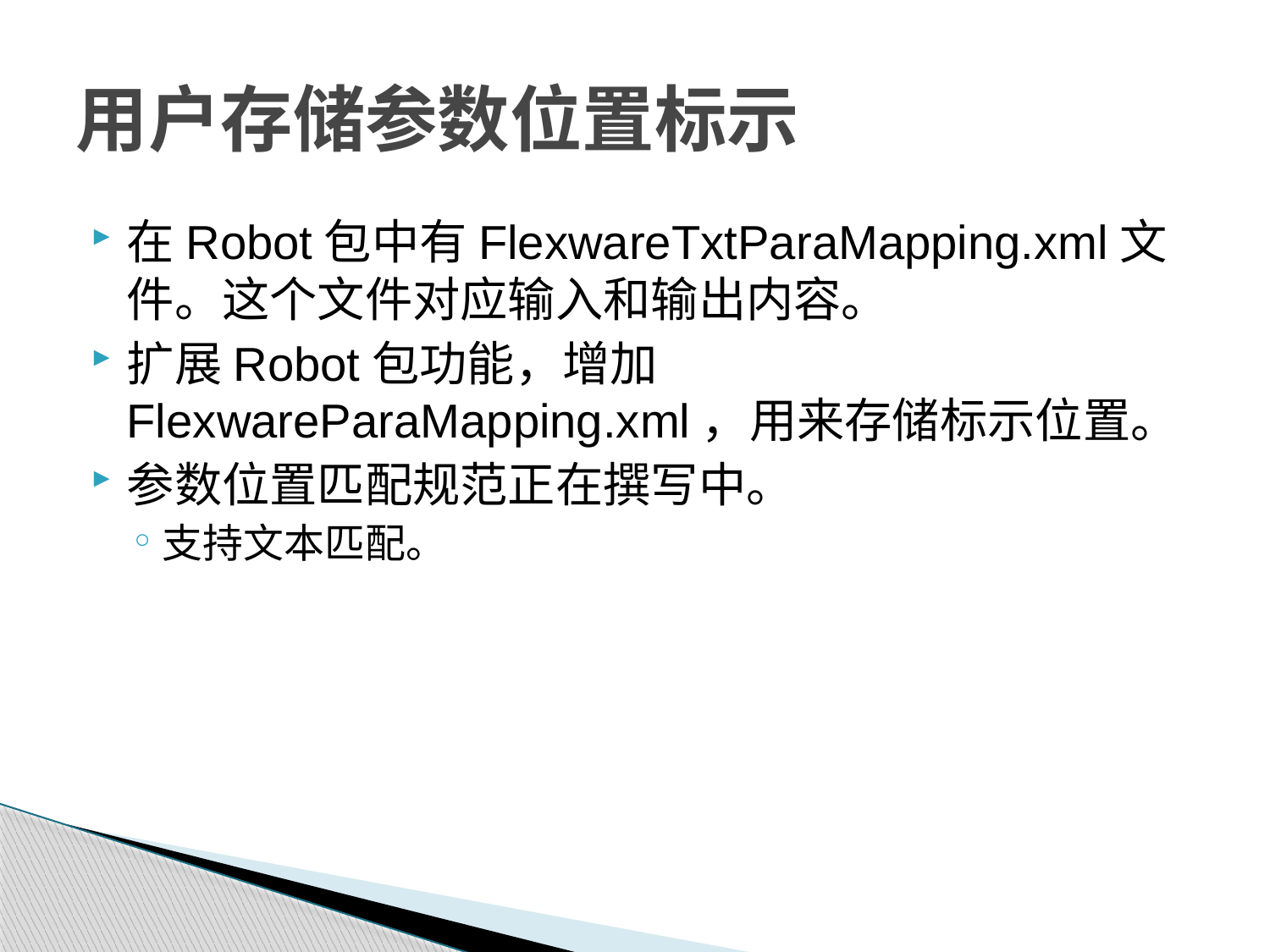

# 用户存储参数位置标示
在Robot包中有FlexwareTxtParaMapping.xml文件。这个文件对应输入和输出内容。
扩展Robot包功能，增加FlexwareParaMapping.xml，用来存储标示位置。
参数位置匹配规范正在撰写中。
支持文本匹配。